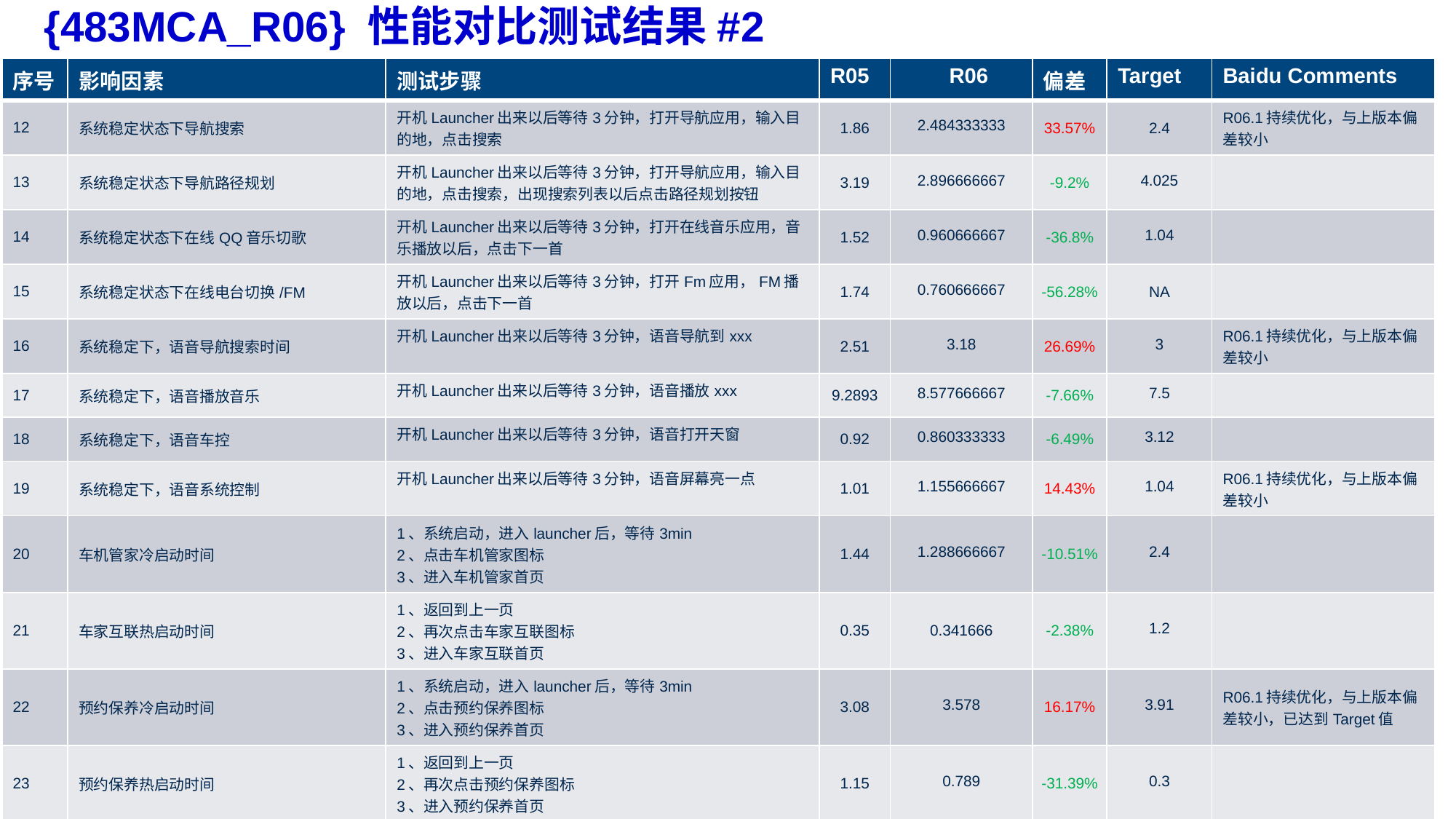

{483MCA_R06} 性能对比测试结果#2
| 序号 | 影响因素 | 测试步骤 | R05 | R06 | 偏差 | Target | Baidu Comments |
| --- | --- | --- | --- | --- | --- | --- | --- |
| 12 | 系统稳定状态下导航搜索 | 开机Launcher出来以后等待3分钟，打开导航应用，输入目的地，点击搜索 | 1.86 | 2.484333333 | 33.57% | 2.4 | R06.1持续优化，与上版本偏差较小 |
| 13 | 系统稳定状态下导航路径规划 | 开机Launcher出来以后等待3分钟，打开导航应用，输入目的地，点击搜索，出现搜索列表以后点击路径规划按钮 | 3.19 | 2.896666667 | -9.2% | 4.025 |  |
| 14 | 系统稳定状态下在线QQ音乐切歌 | 开机Launcher出来以后等待3分钟，打开在线音乐应用，音乐播放以后，点击下一首 | 1.52 | 0.960666667 | -36.8% | 1.04 |  |
| 15 | 系统稳定状态下在线电台切换/FM | 开机Launcher出来以后等待3分钟，打开Fm应用，FM播放以后，点击下一首 | 1.74 | 0.760666667 | -56.28% | NA |  |
| 16 | 系统稳定下，语音导航搜索时间 | 开机Launcher出来以后等待3分钟，语音导航到xxx | 2.51 | 3.18 | 26.69% | 3 | R06.1持续优化，与上版本偏差较小 |
| 17 | 系统稳定下，语音播放音乐 | 开机Launcher出来以后等待3分钟，语音播放xxx | 9.2893 | 8.577666667 | -7.66% | 7.5 |  |
| 18 | 系统稳定下，语音车控 | 开机Launcher出来以后等待3分钟，语音打开天窗 | 0.92 | 0.860333333 | -6.49% | 3.12 |  |
| 19 | 系统稳定下，语音系统控制 | 开机Launcher出来以后等待3分钟，语音屏幕亮一点 | 1.01 | 1.155666667 | 14.43% | 1.04 | R06.1持续优化，与上版本偏差较小 |
| 20 | 车机管家冷启动时间 | 1、系统启动，进入launcher后，等待3min 2、点击车机管家图标 3、进入车机管家首页 | 1.44 | 1.288666667 | -10.51% | 2.4 |  |
| 21 | 车家互联热启动时间 | 1、返回到上一页 2、再次点击车家互联图标 3、进入车家互联首页 | 0.35 | 0.341666 | -2.38% | 1.2 |  |
| 22 | 预约保养冷启动时间 | 1、系统启动，进入launcher后，等待3min 2、点击预约保养图标 3、进入预约保养首页 | 3.08 | 3.578 | 16.17% | 3.91 | R06.1持续优化，与上版本偏差较小，已达到Target值 |
| 23 | 预约保养热启动时间 | 1、返回到上一页 2、再次点击预约保养图标 3、进入预约保养首页 | 1.15 | 0.789 | -31.39% | 0.3 |  |